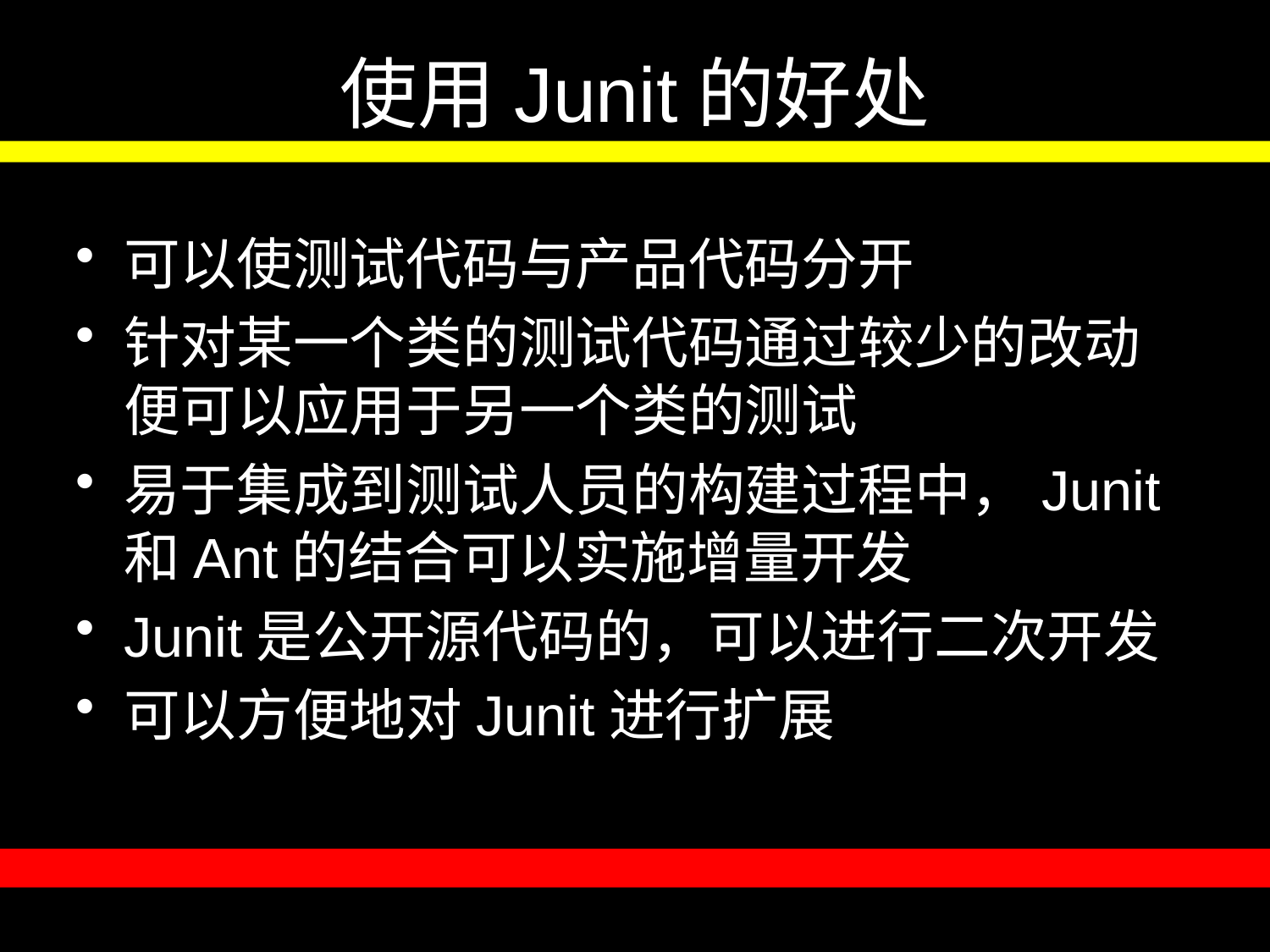

# 使用Junit的好处
可以使测试代码与产品代码分开
针对某一个类的测试代码通过较少的改动便可以应用于另一个类的测试
易于集成到测试人员的构建过程中，Junit和Ant的结合可以实施增量开发
Junit是公开源代码的，可以进行二次开发
可以方便地对Junit进行扩展